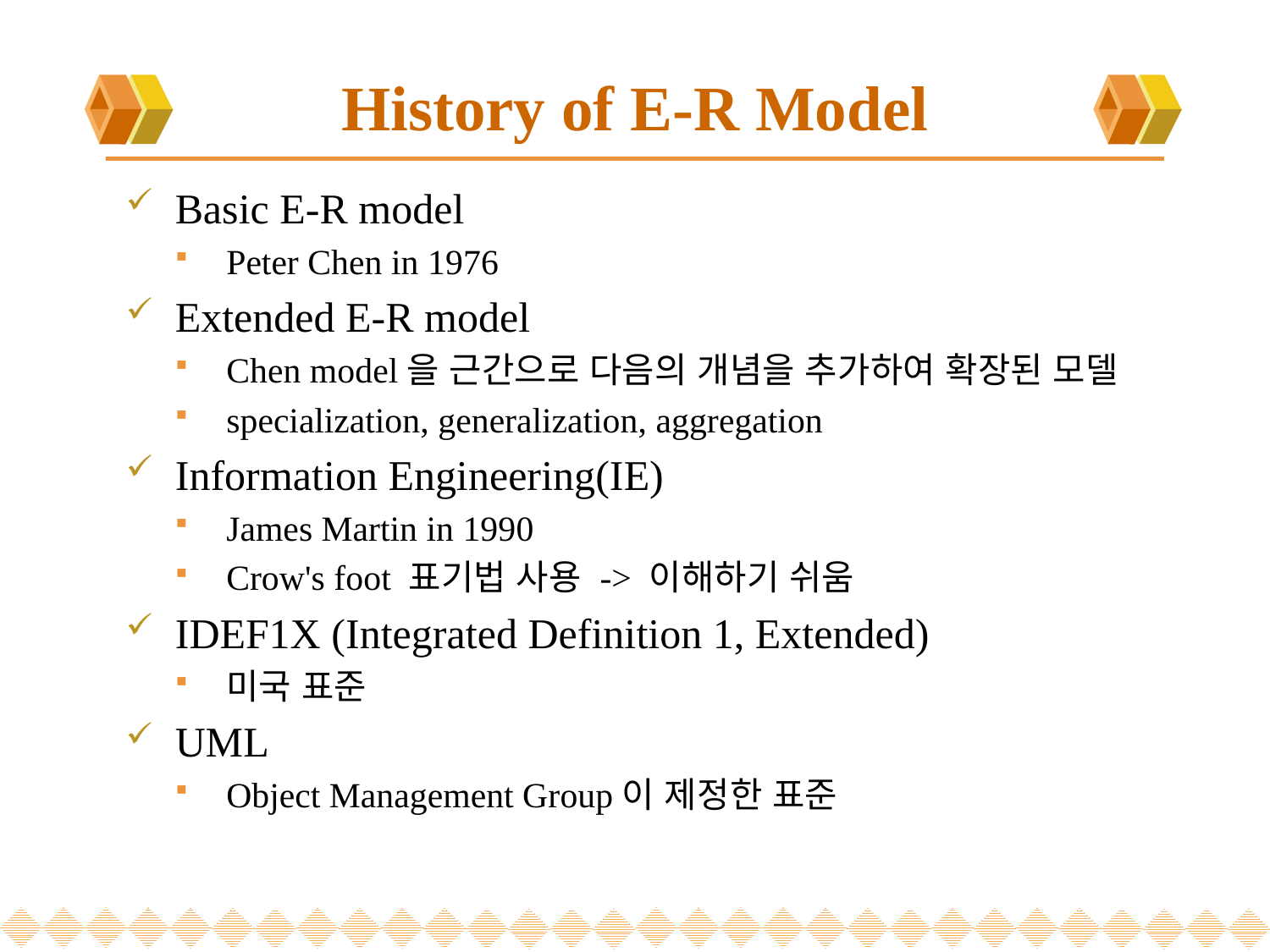

# History of E-R Model
Basic E-R model
Peter Chen in 1976
Extended E-R model
Chen model을 근간으로 다음의 개념을 추가하여 확장된 모델
specialization, generalization, aggregation
Information Engineering(IE)
James Martin in 1990
Crow's foot 표기법 사용 -> 이해하기 쉬움
IDEF1X (Integrated Definition 1, Extended)
미국 표준
UML
Object Management Group이 제정한 표준